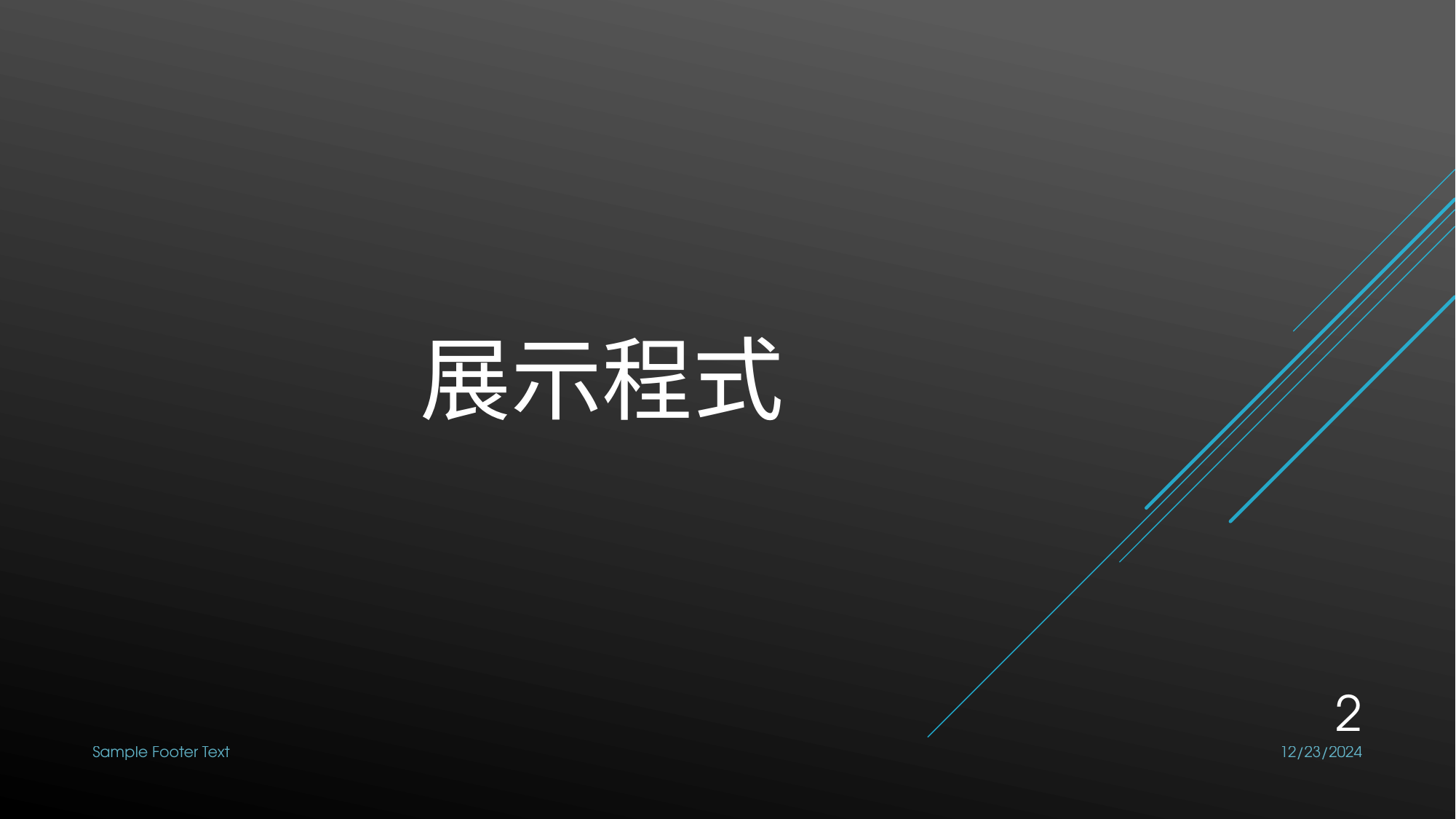

# 展示程式
2
Sample Footer Text
12/23/2024